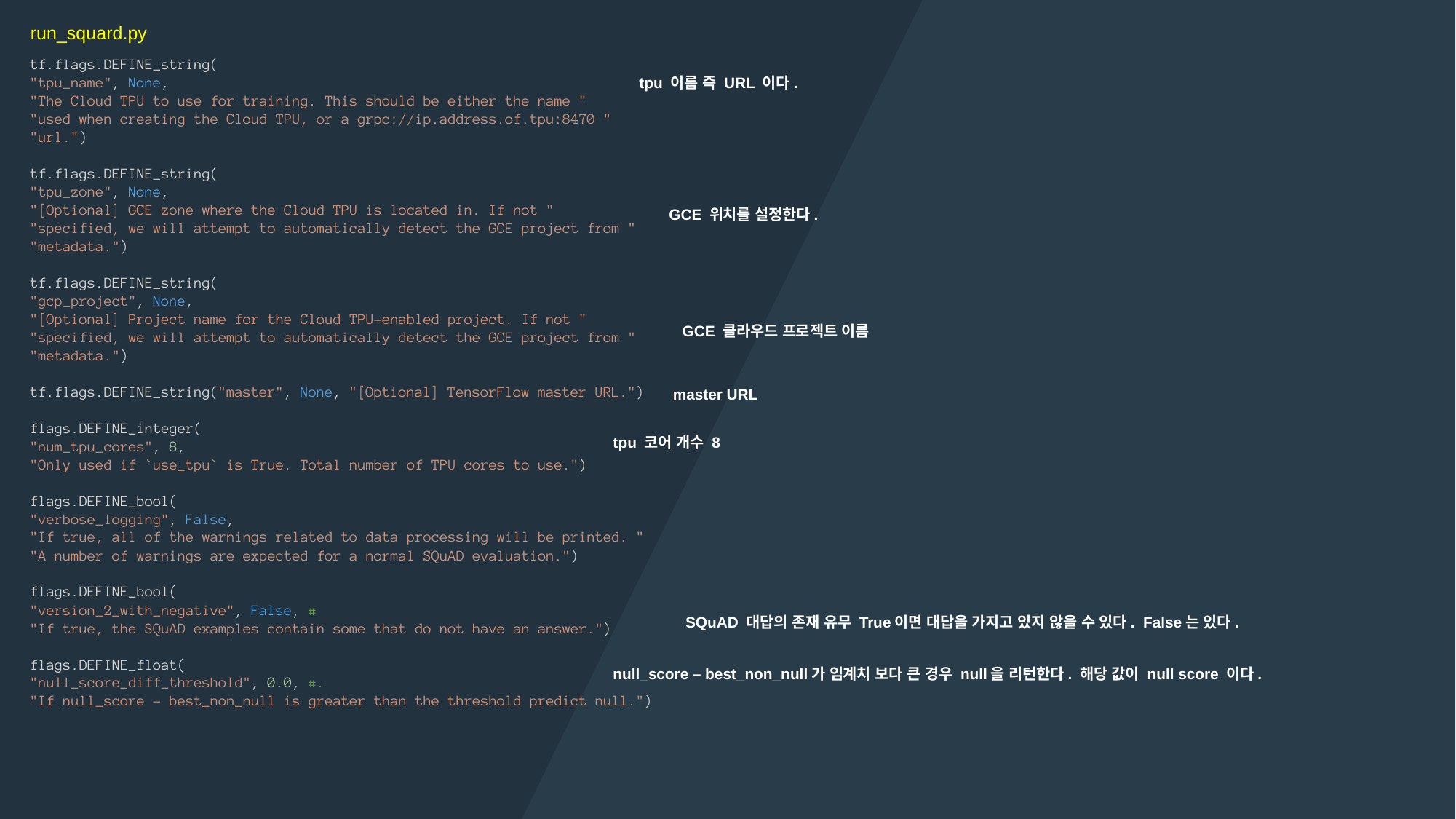

run_squard.py
tf.flags.DEFINE_string(
"tpu_name", None,
"The Cloud TPU to use for training. This should be either the name "
"used when creating the Cloud TPU, or a grpc://ip.address.of.tpu:8470 "
"url.")
tf.flags.DEFINE_string(
"tpu_zone", None,
"[Optional] GCE zone where the Cloud TPU is located in. If not "
"specified, we will attempt to automatically detect the GCE project from "
"metadata.")
tf.flags.DEFINE_string(
"gcp_project", None,
"[Optional] Project name for the Cloud TPU-enabled project. If not "
"specified, we will attempt to automatically detect the GCE project from "
"metadata.")
tf.flags.DEFINE_string("master", None, "[Optional] TensorFlow master URL.")
flags.DEFINE_integer(
"num_tpu_cores", 8,
"Only used if `use_tpu` is True. Total number of TPU cores to use.")
flags.DEFINE_bool(
"verbose_logging", False,
"If true, all of the warnings related to data processing will be printed. "
"A number of warnings are expected for a normal SQuAD evaluation.")
flags.DEFINE_bool(
"version_2_with_negative", False, #
"If true, the SQuAD examples contain some that do not have an answer.")
flags.DEFINE_float(
"null_score_diff_threshold", 0.0, #.
"If null_score - best_non_null is greater than the threshold predict null.")
tpu 이름 즉 URL 이다.
GCE 위치를 설정한다.
GCE 클라우드 프로젝트 이름
 master URL
tpu 코어 개수 8
SQuAD 대답의 존재 유무 True이면 대답을 가지고 있지 않을 수 있다.  False는 있다.
null_score – best_non_null가 임계치 보다 큰 경우 null을 리턴한다. 해당 값이 null score 이다.